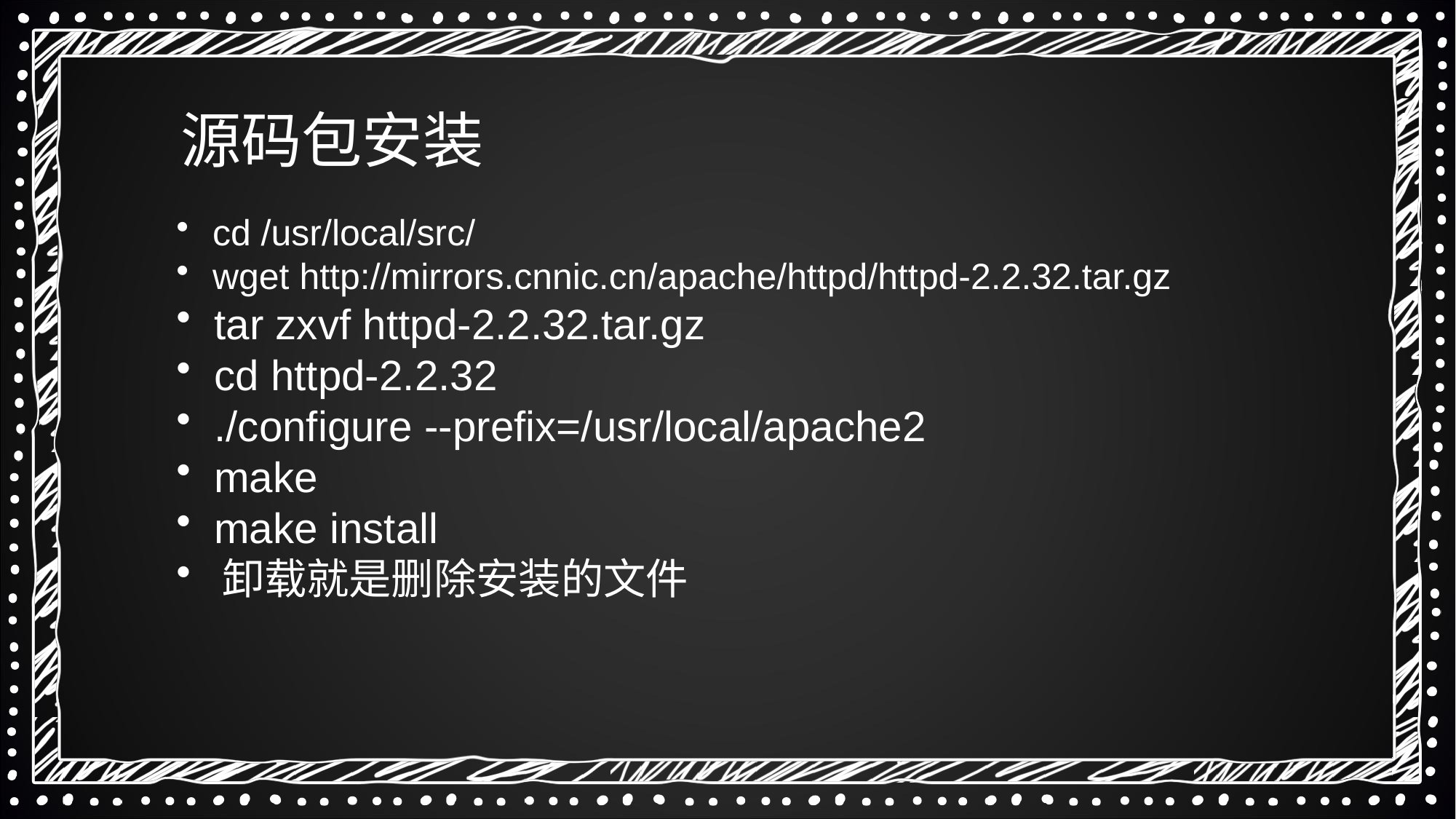

源码包安装
 cd /usr/local/src/
 wget http://mirrors.cnnic.cn/apache/httpd/httpd-2.2.32.tar.gz
 tar zxvf httpd-2.2.32.tar.gz
 cd httpd-2.2.32
 ./configure --prefix=/usr/local/apache2
 make
 make install
 卸载就是删除安装的文件